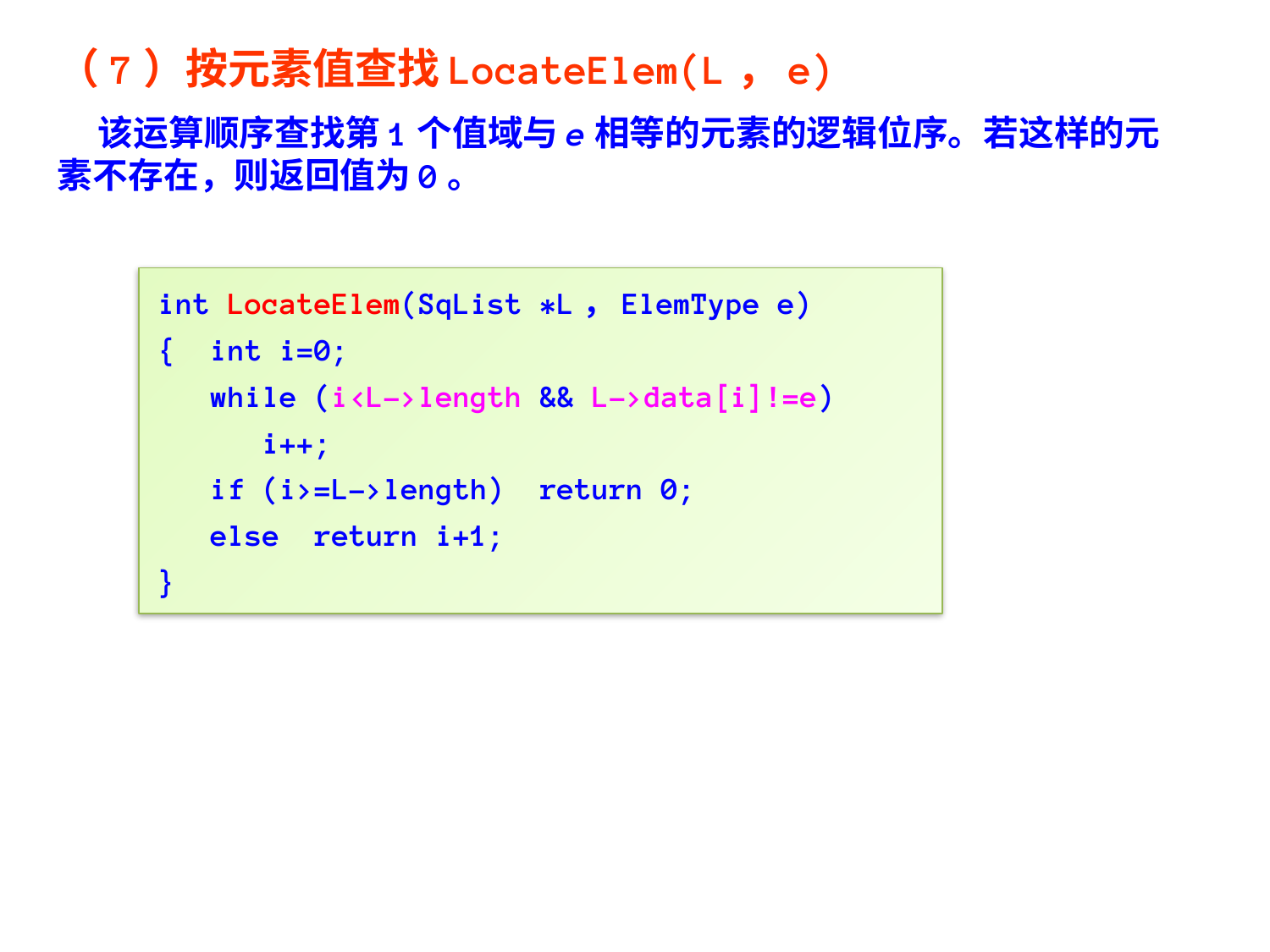

（7）按元素值查找LocateElem(L，e)
    该运算顺序查找第1个值域与e相等的元素的逻辑位序。若这样的元素不存在，则返回值为0。
int LocateElem(SqList *L，ElemType e)
{  int i=0;
   while (i<L->length && L->data[i]!=e)
      i++;
   if (i>=L->length)  return 0;
   else  return i+1;
}